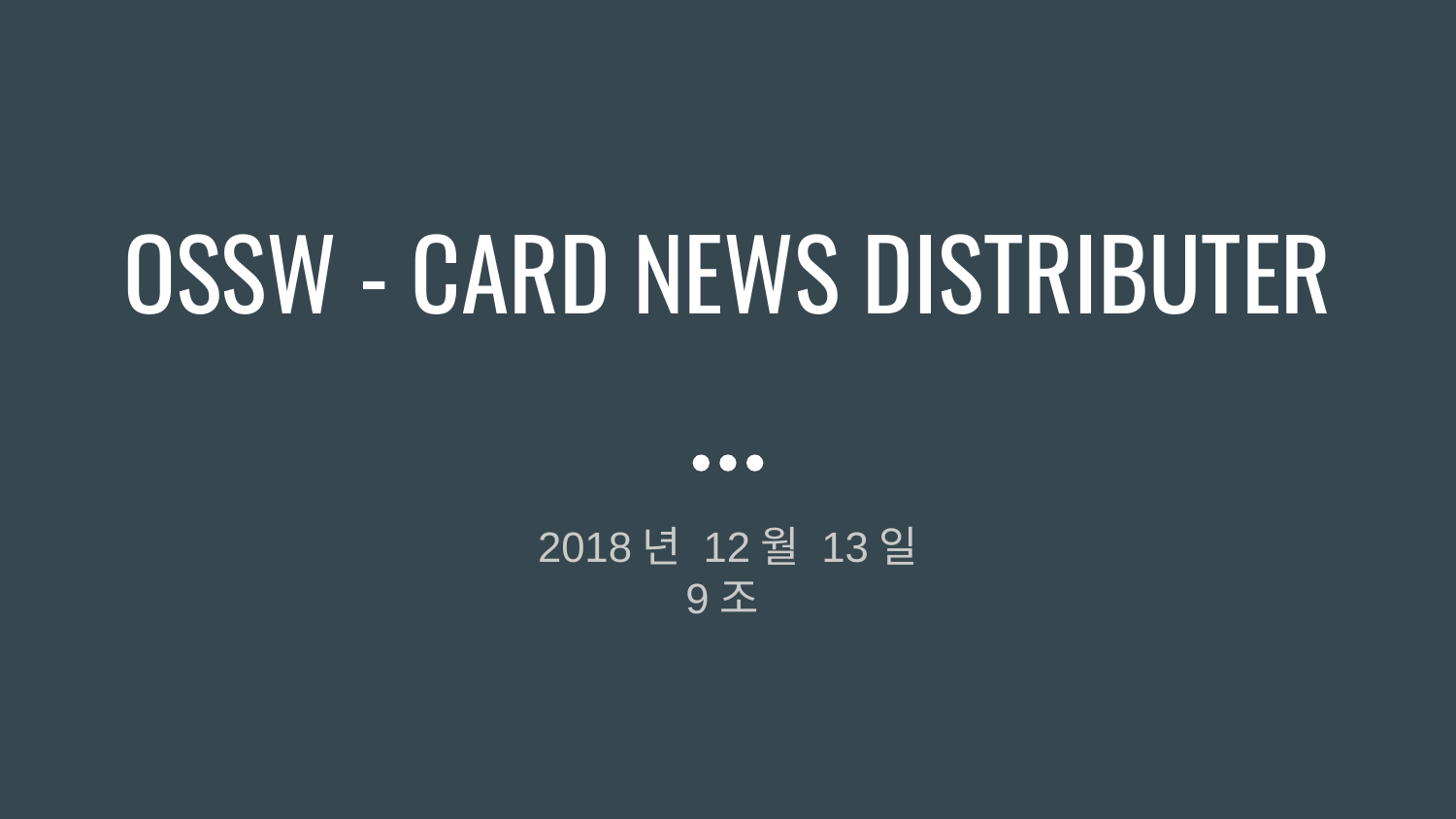

# OSSW - CARD NEWS DISTRIBUTER
2018년 12월 13일
9조